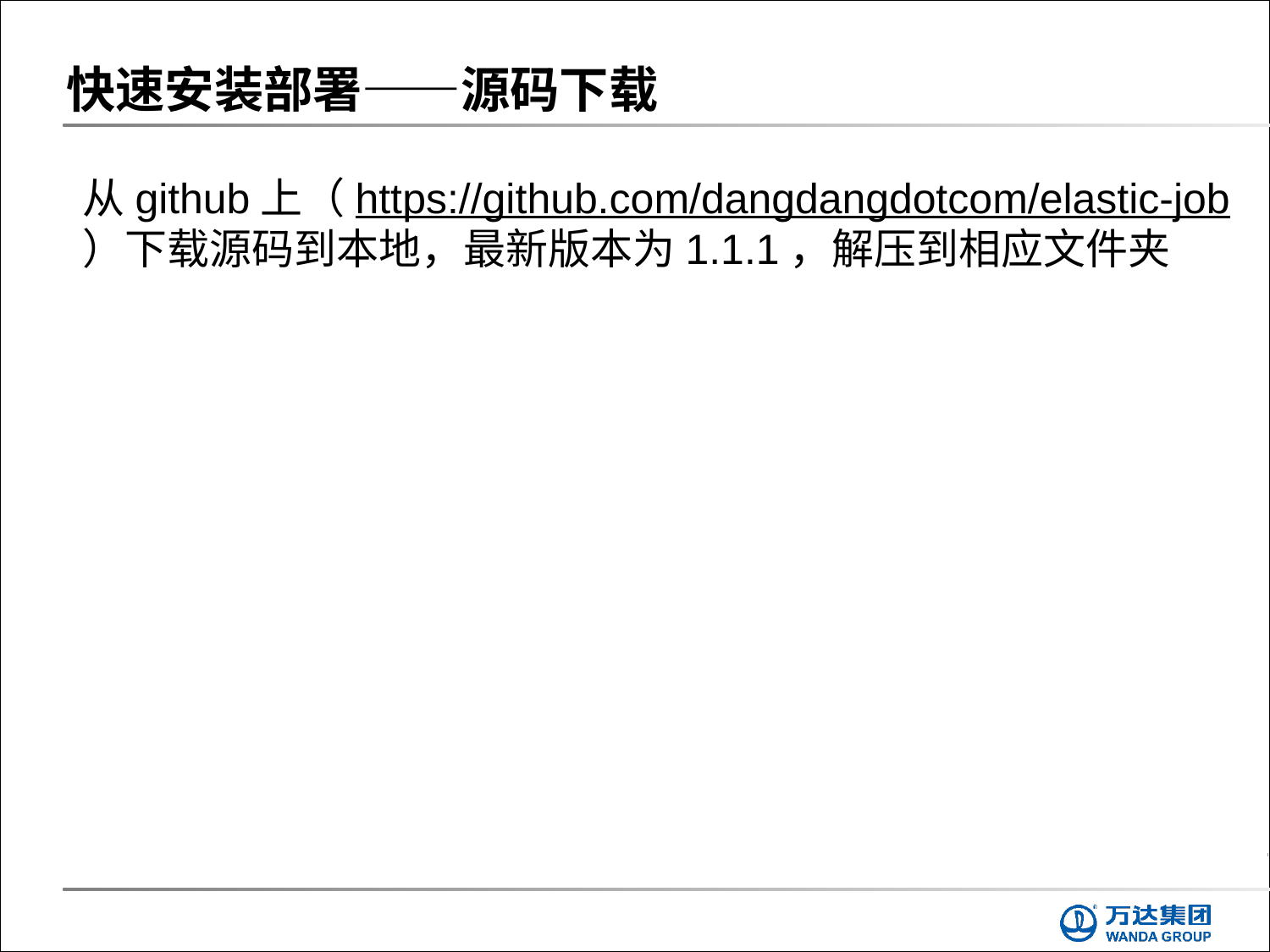

# 快速安装部署——源码下载
从github上（https://github.com/dangdangdotcom/elastic-job）下载源码到本地，最新版本为1.1.1，解压到相应文件夹